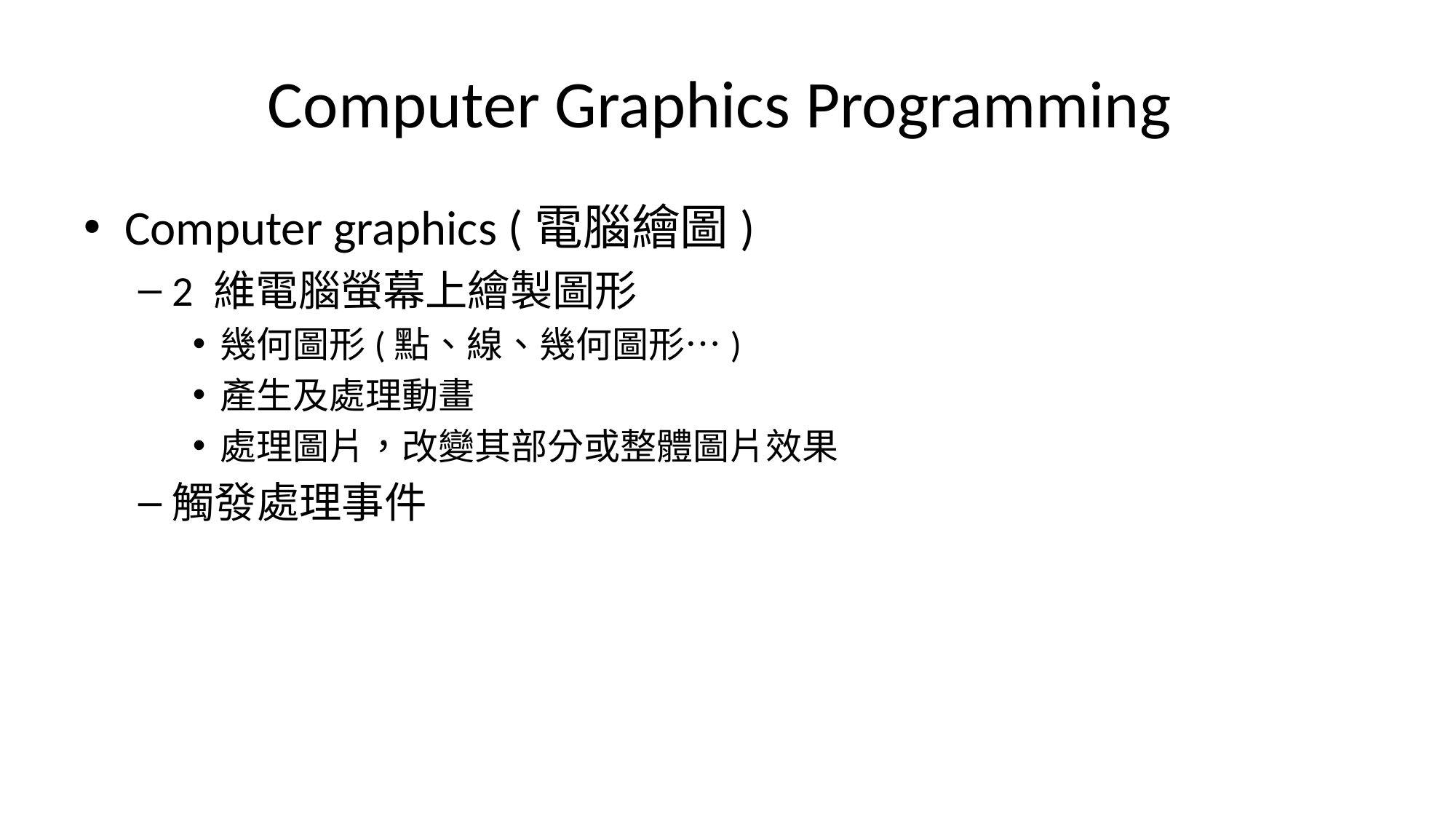

# Computer Graphics Programming
Computer graphics (電腦繪圖)
2 維電腦螢幕上繪製圖形
幾何圖形(點、線、幾何圖形…)
產生及處理動畫
處理圖片，改變其部分或整體圖片效果
觸發處理事件